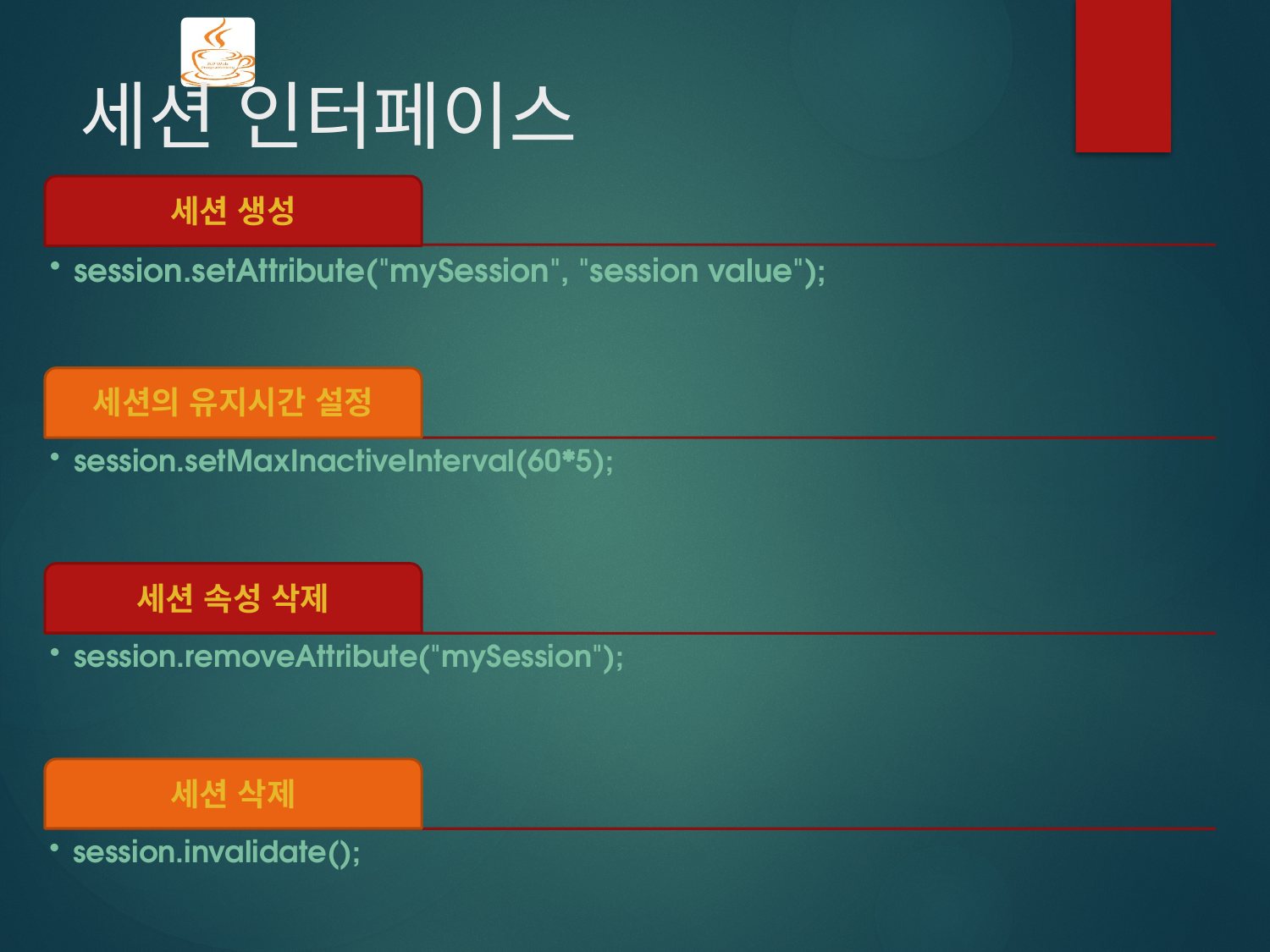

# 세션 인터페이스

세션 생성
session.setAttribute("mySession", "session value");

세션의 유지시간 설정
session.setMaxInactiveInterval(60*5);

세션 속성 삭제
session.removeAttribute("mySession");

세션 삭제
session.invalidate();